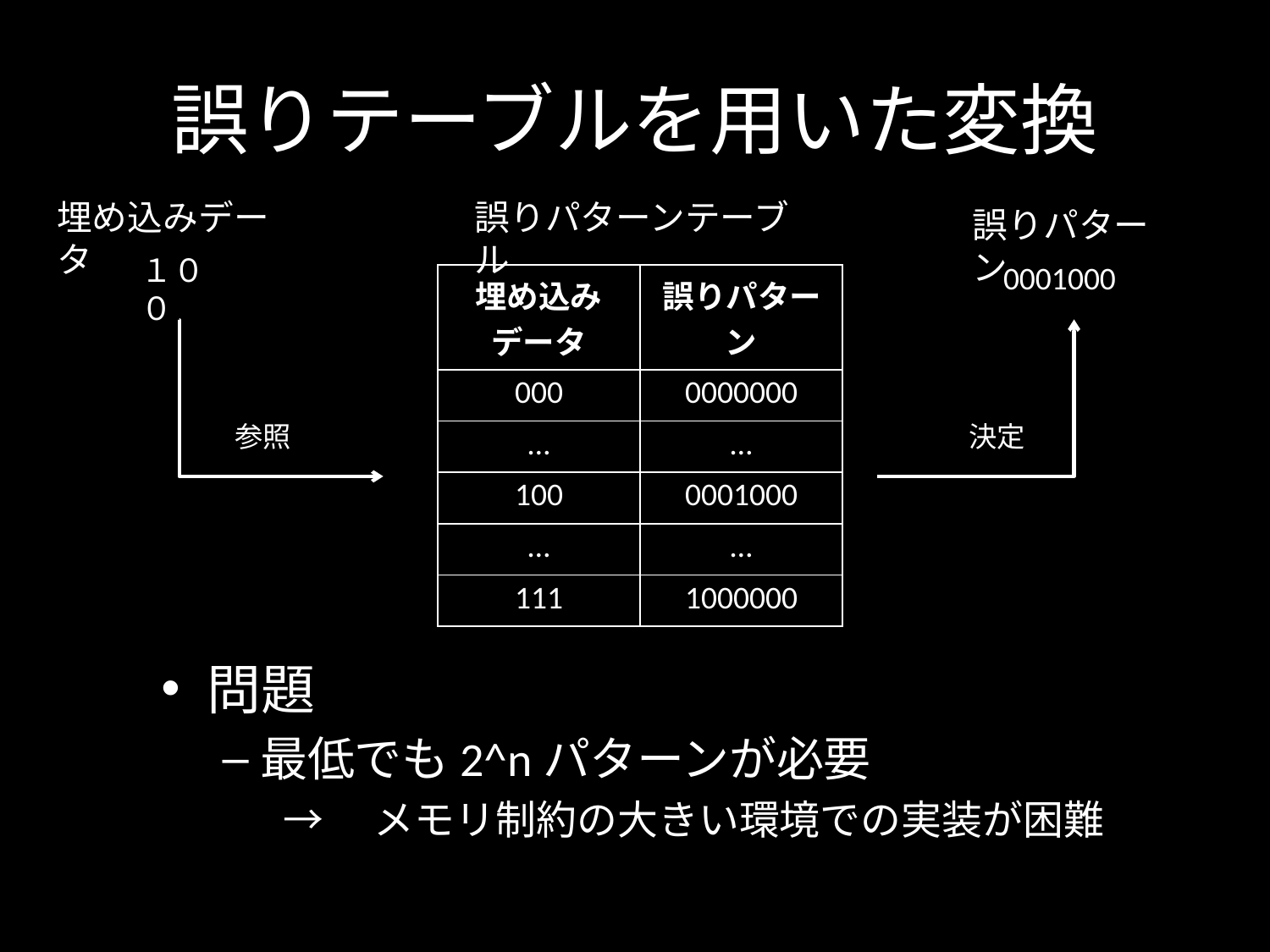

# 誤りテーブルを用いた変換
埋め込みデータ
誤りパターンテーブル
誤りパターン
１００
0001000
| 埋め込みデータ | 誤りパターン |
| --- | --- |
| 000 | 0000000 |
| … | … |
| 100 | 0001000 |
| … | … |
| 111 | 1000000 |
参照
決定
問題
最低でも2^nパターンが必要
→　メモリ制約の大きい環境での実装が困難